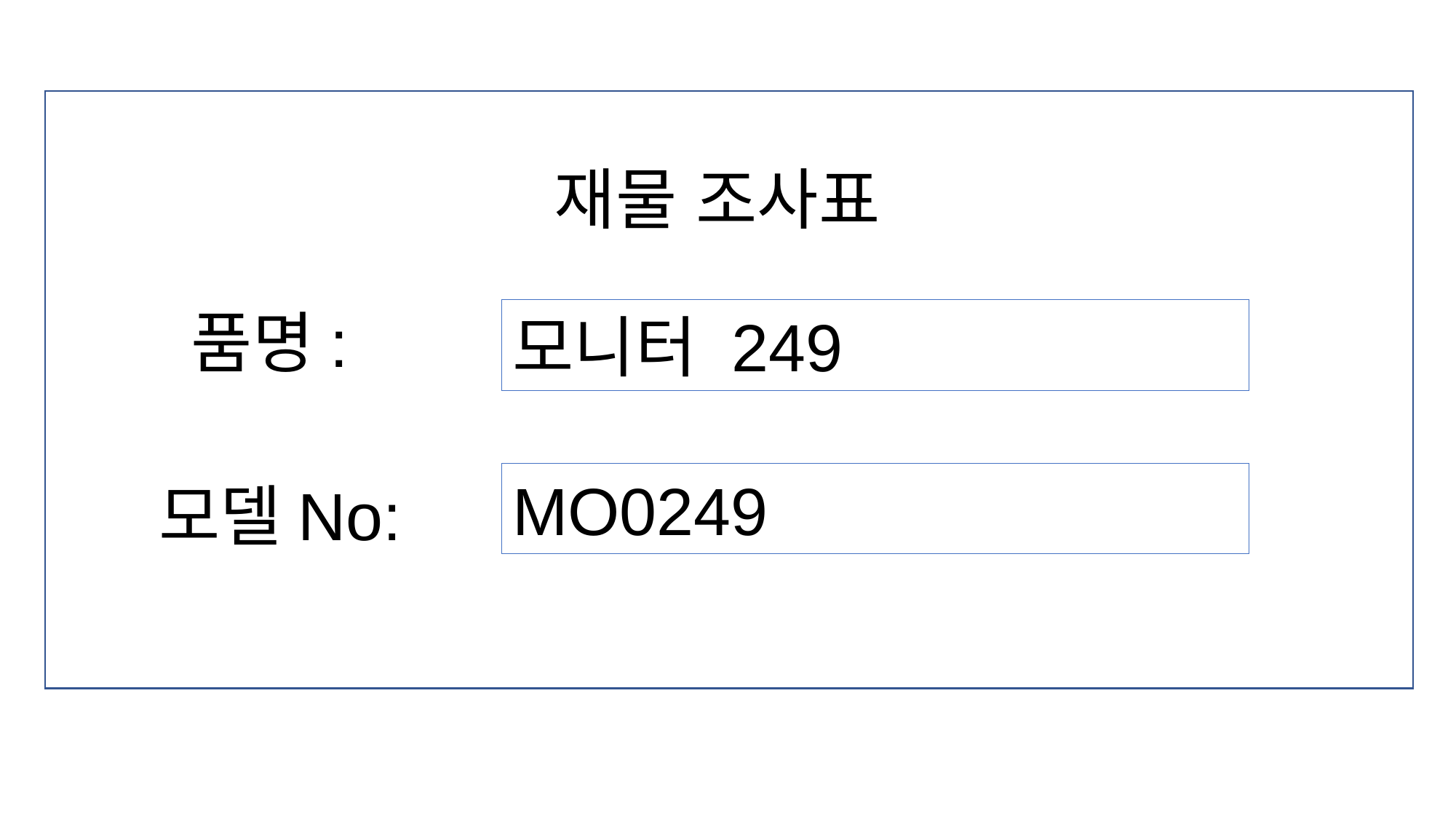

재물 조사표
품명:
모니터 249
MO0249
모델No: